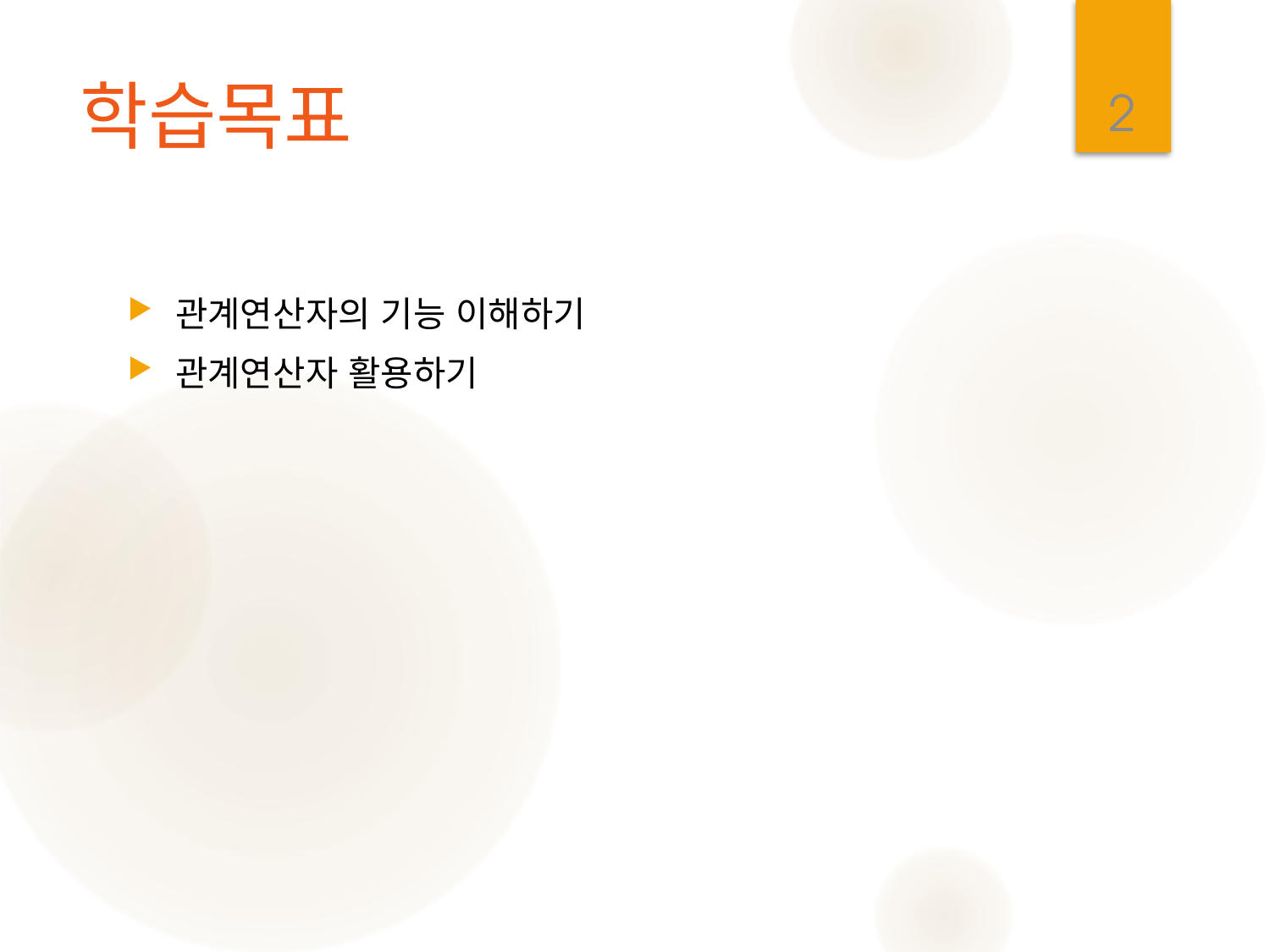

2
# 학습목표
관계연산자의 기능 이해하기
관계연산자 활용하기